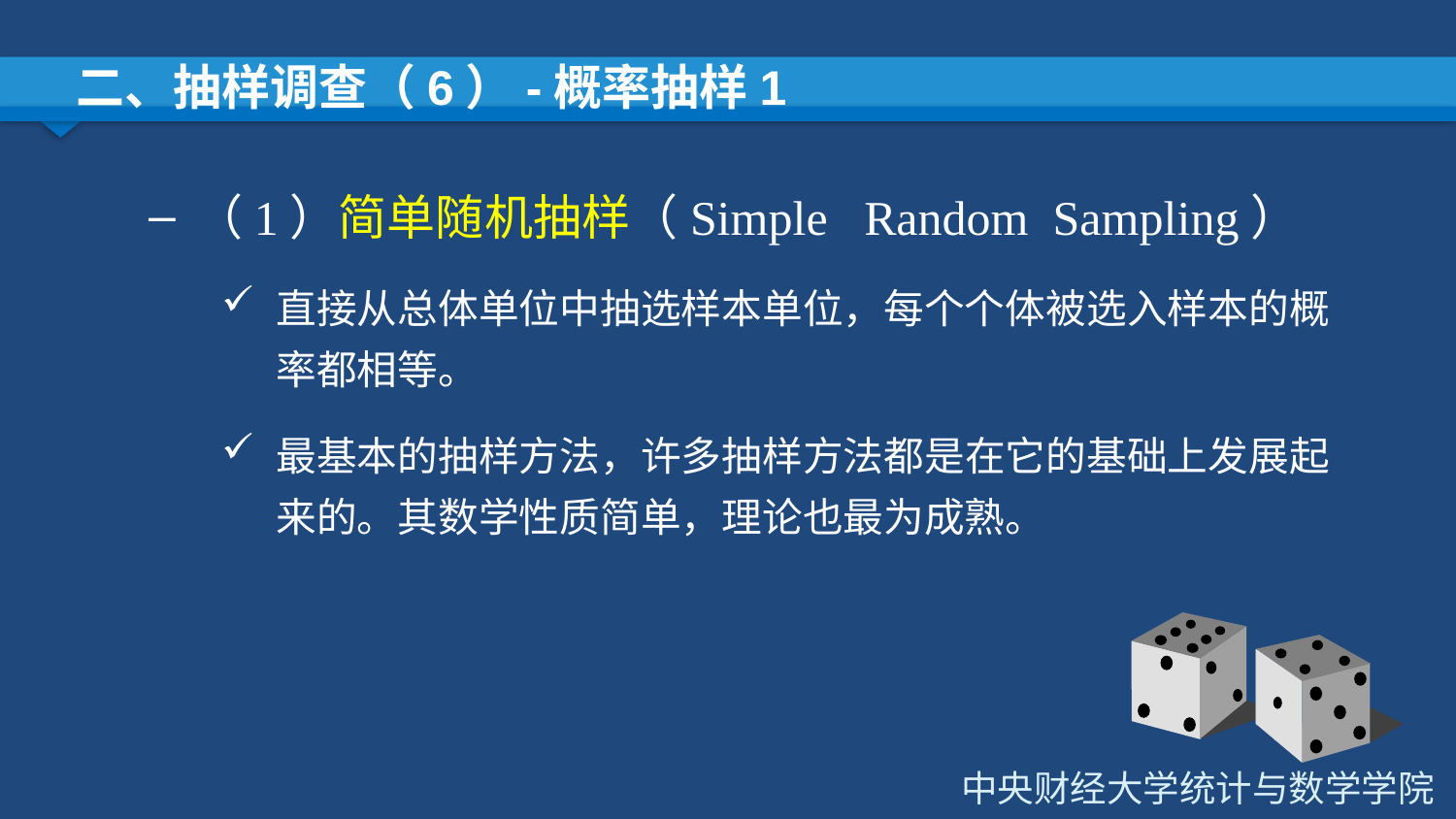

# 二、抽样调查（6）-概率抽样1
（1）简单随机抽样（Simple   Random  Sampling）
直接从总体单位中抽选样本单位，每个个体被选入样本的概率都相等。
最基本的抽样方法，许多抽样方法都是在它的基础上发展起来的。其数学性质简单，理论也最为成熟。